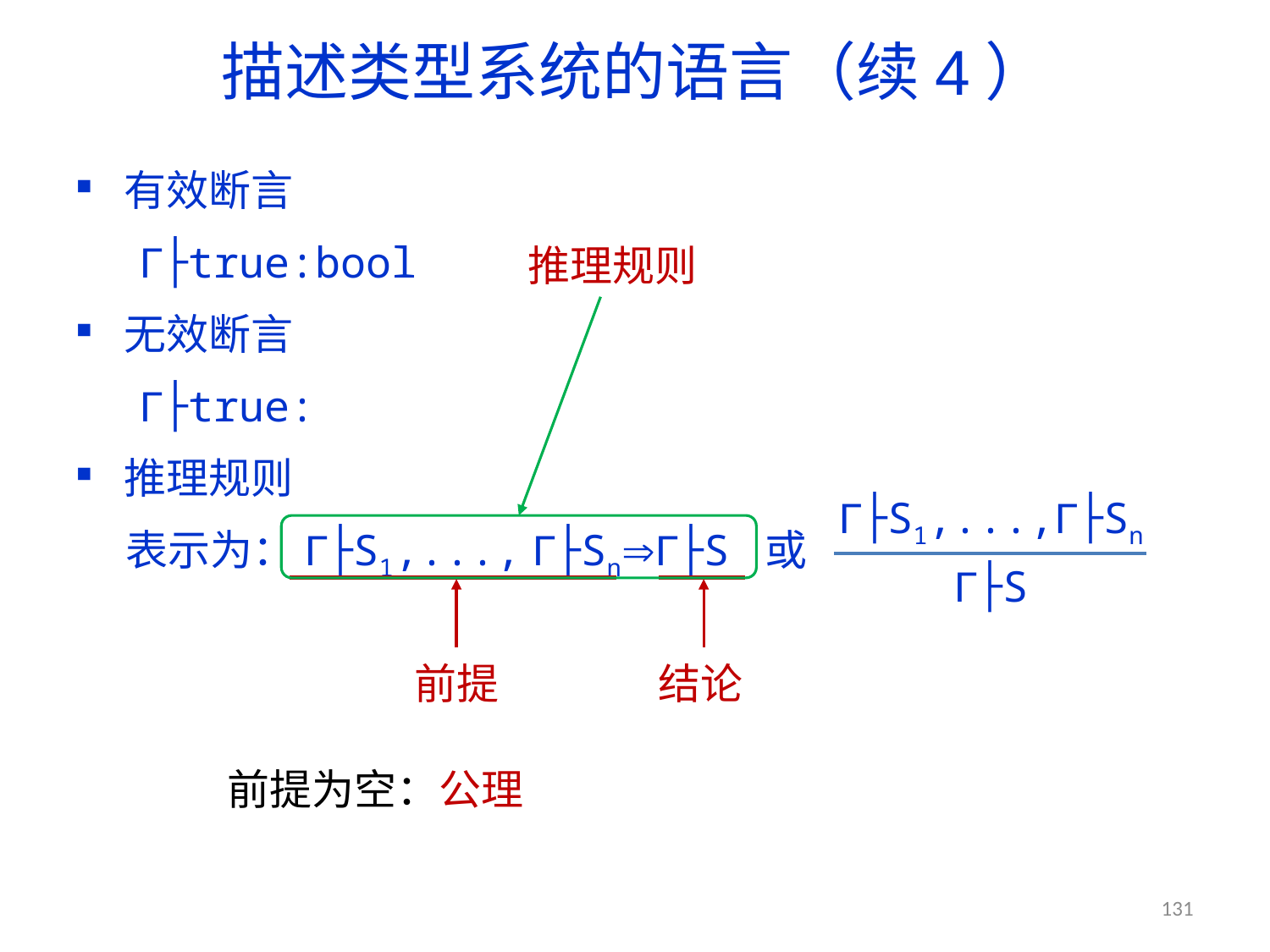

# 描述类型系统的语言（续4）
有效断言
Γ├true:bool
无效断言
Γ├true:
推理规则
表示为：Γ├S1,..., Γ├Sn⇒Γ├S 或

推理规则

Γ├S1,...,Γ├Sn
Γ├S
前提
结论
前提为空：公理
131